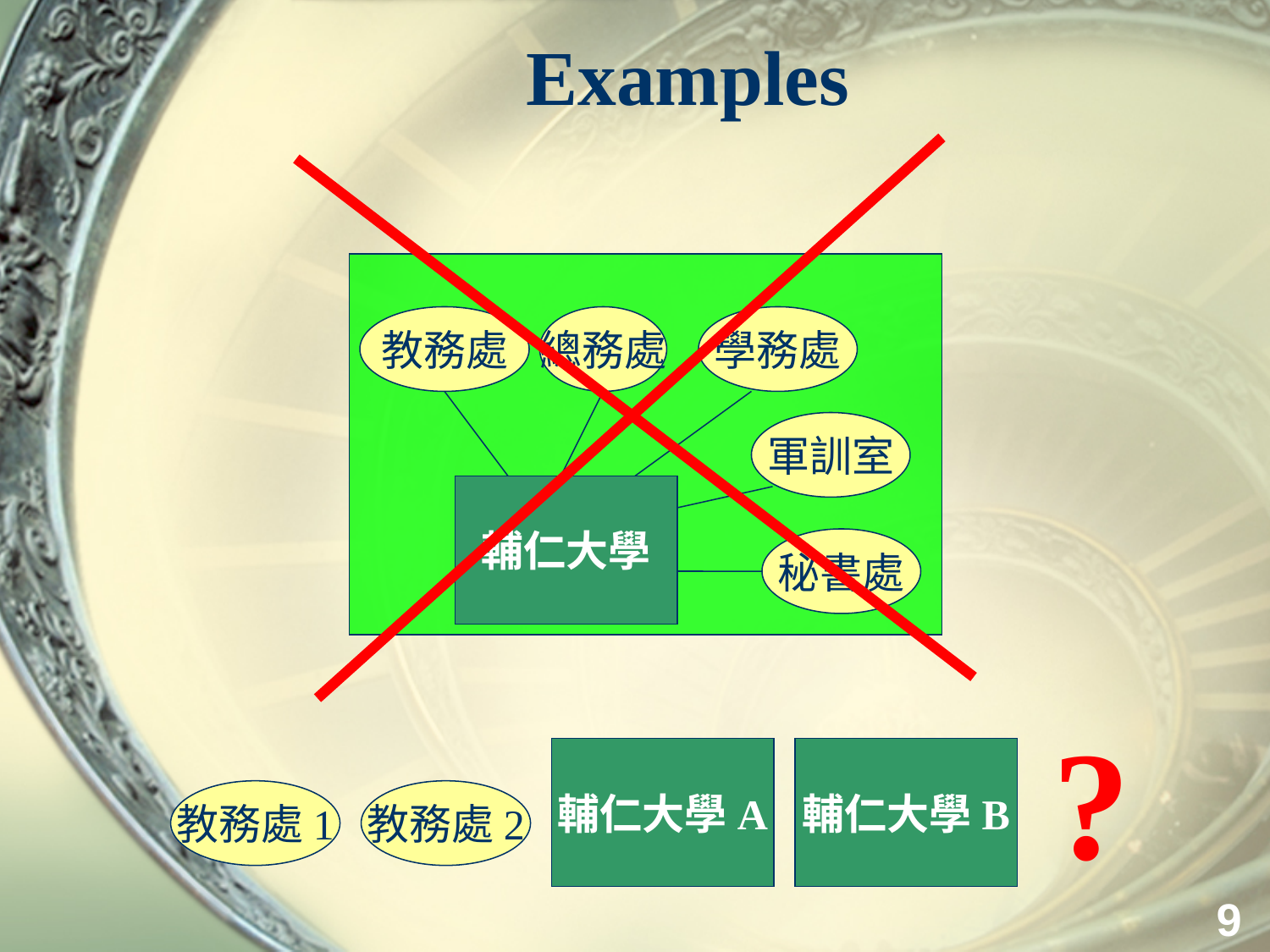

# Examples

教務處
總務處
學務處

軍訓室
輔仁大學

秘書處

?
輔仁大學A
輔仁大學B
教務處1
教務處2
9